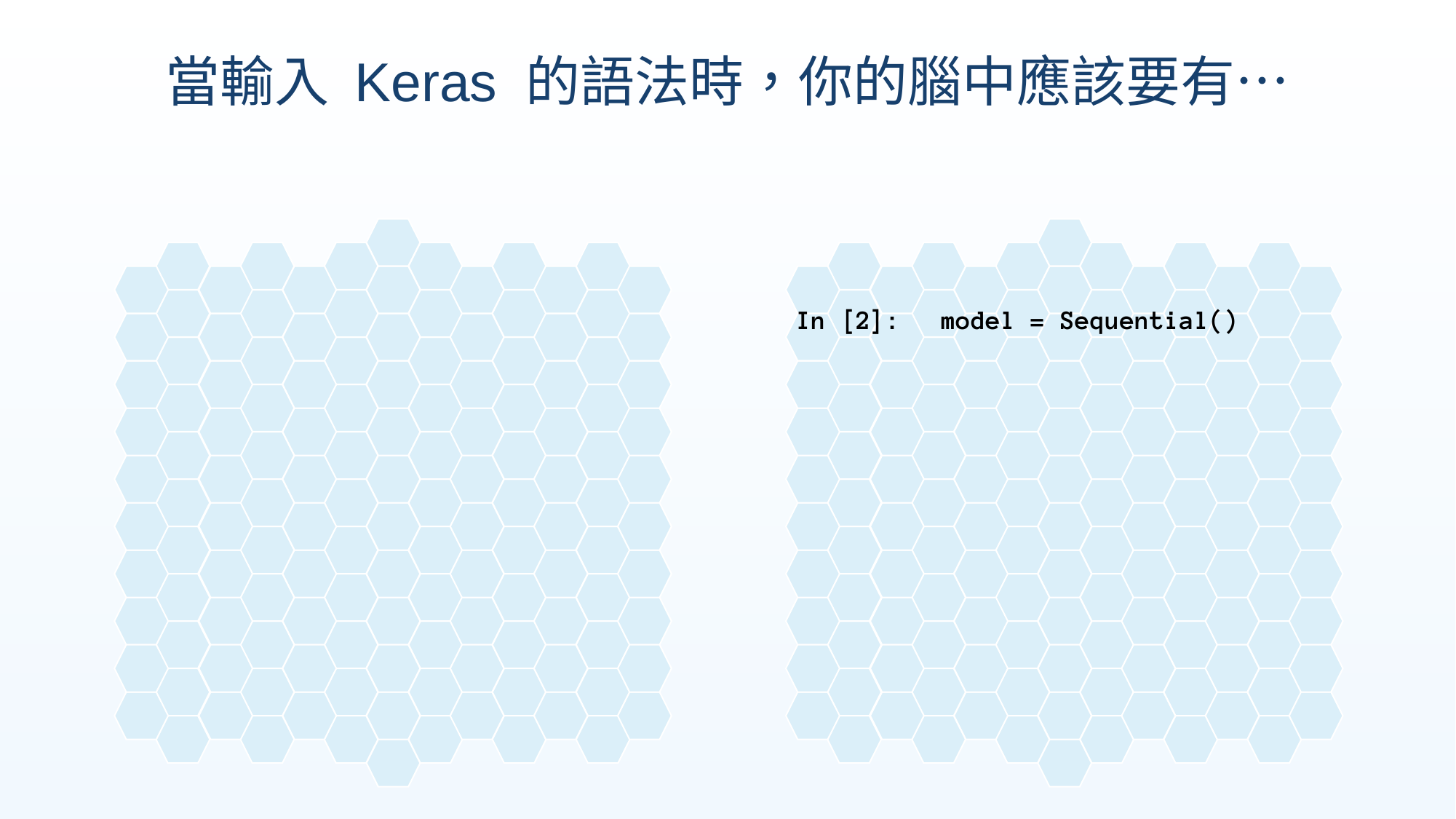

當輸入 Keras 的語法時，你的腦中應該要有…

In [2]:　model = Sequential()